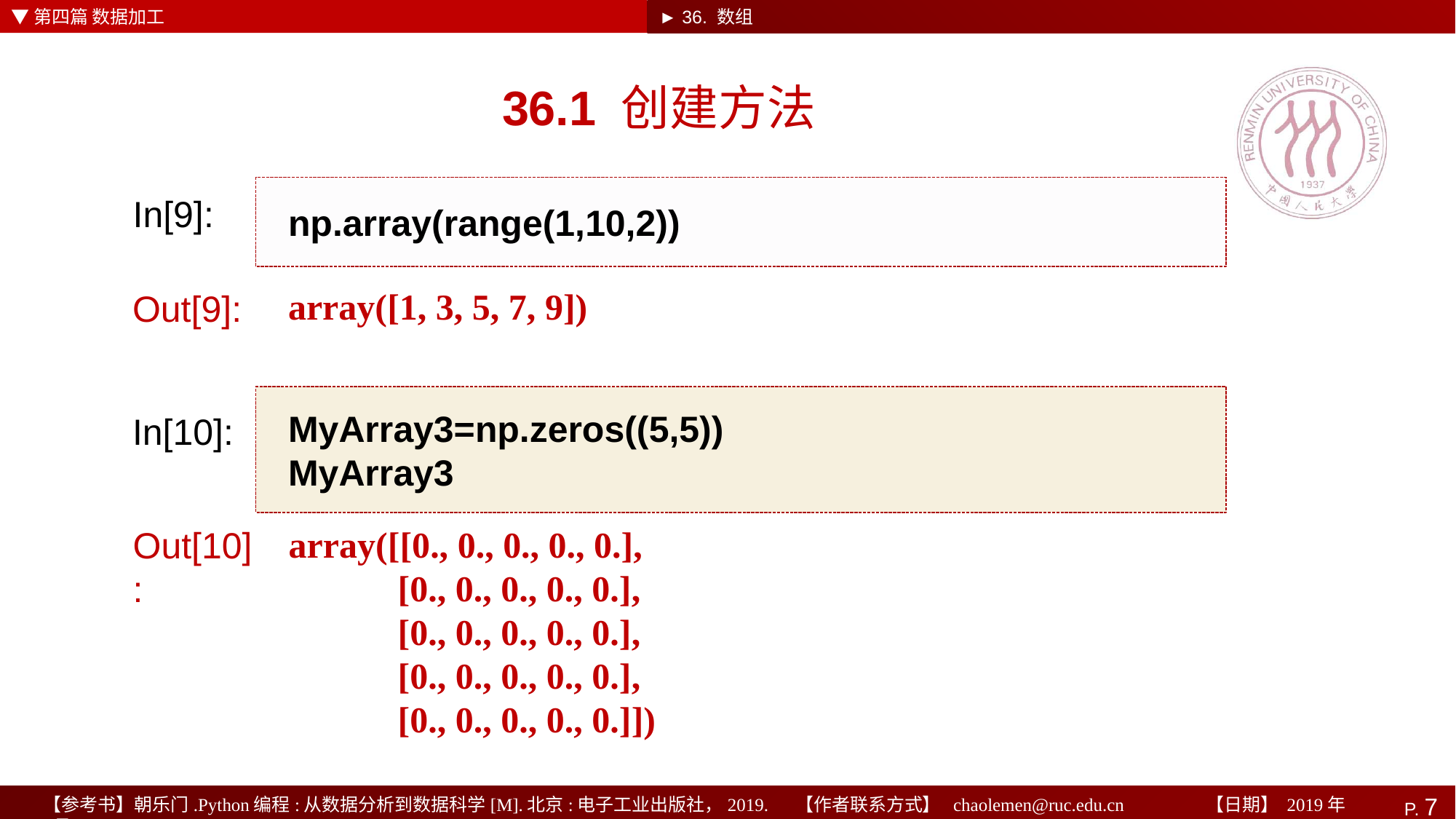

▼第四篇 数据加工
► 36. 数组
# 36.1 创建方法
np.array(range(1,10,2))
In[9]:
array([1, 3, 5, 7, 9])

Out[9]:
MyArray3=np.zeros((5,5))
MyArray3
In[10]:
array([[0., 0., 0., 0., 0.],
            [0., 0., 0., 0., 0.],
            [0., 0., 0., 0., 0.],
            [0., 0., 0., 0., 0.],
            [0., 0., 0., 0., 0.]])
Out[10]: